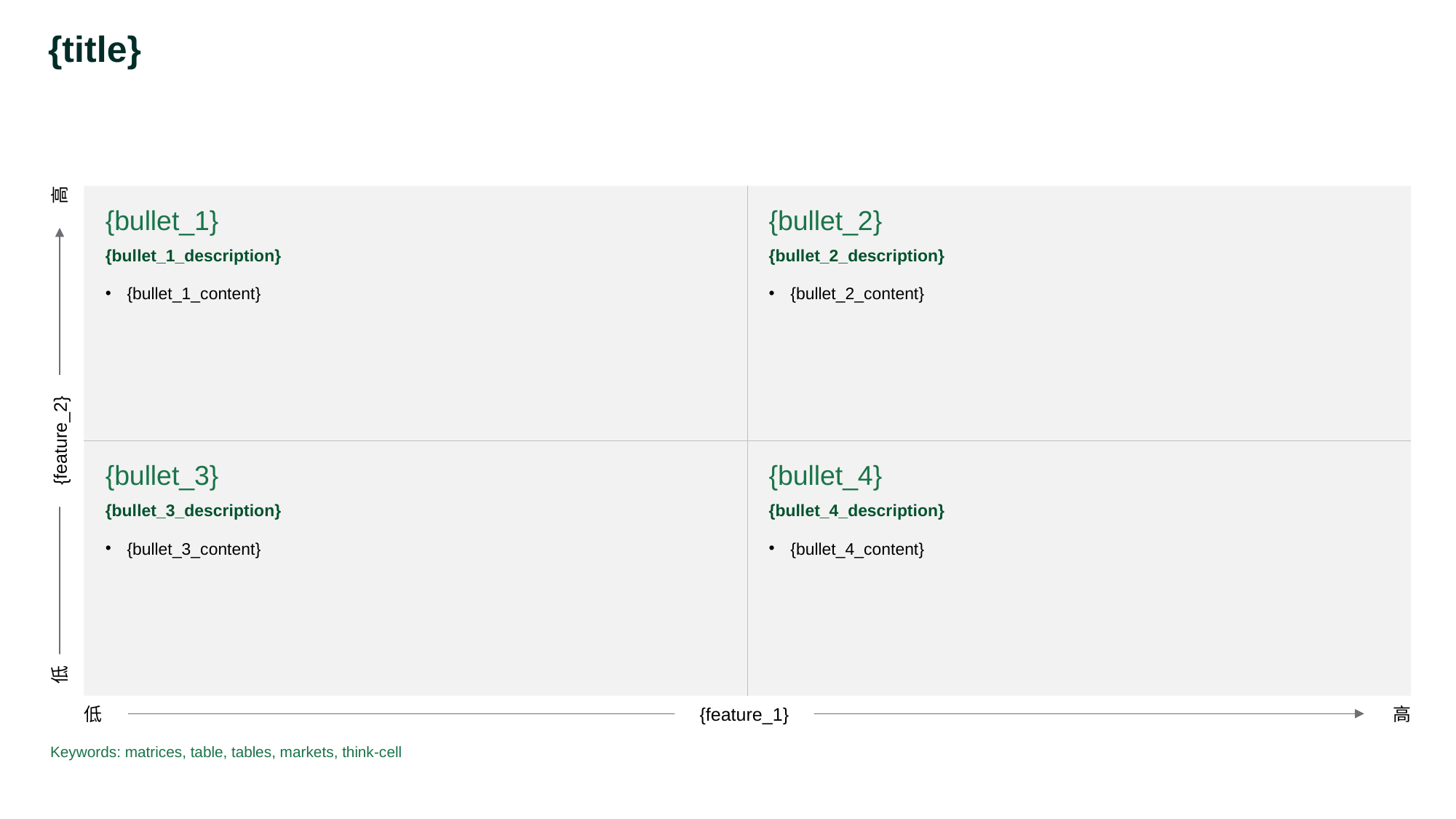

# {title}
{bullet_1}
{bullet_1_description}
{bullet_1_content}
{bullet_2}
{bullet_2_description}
{bullet_2_content}
高
{feature_2}
{bullet_3}
{bullet_3_description}
{bullet_3_content}
{bullet_4}
{bullet_4_description}
{bullet_4_content}
低
低
{feature_1}
高
Keywords: matrices, table, tables, markets, think-cell